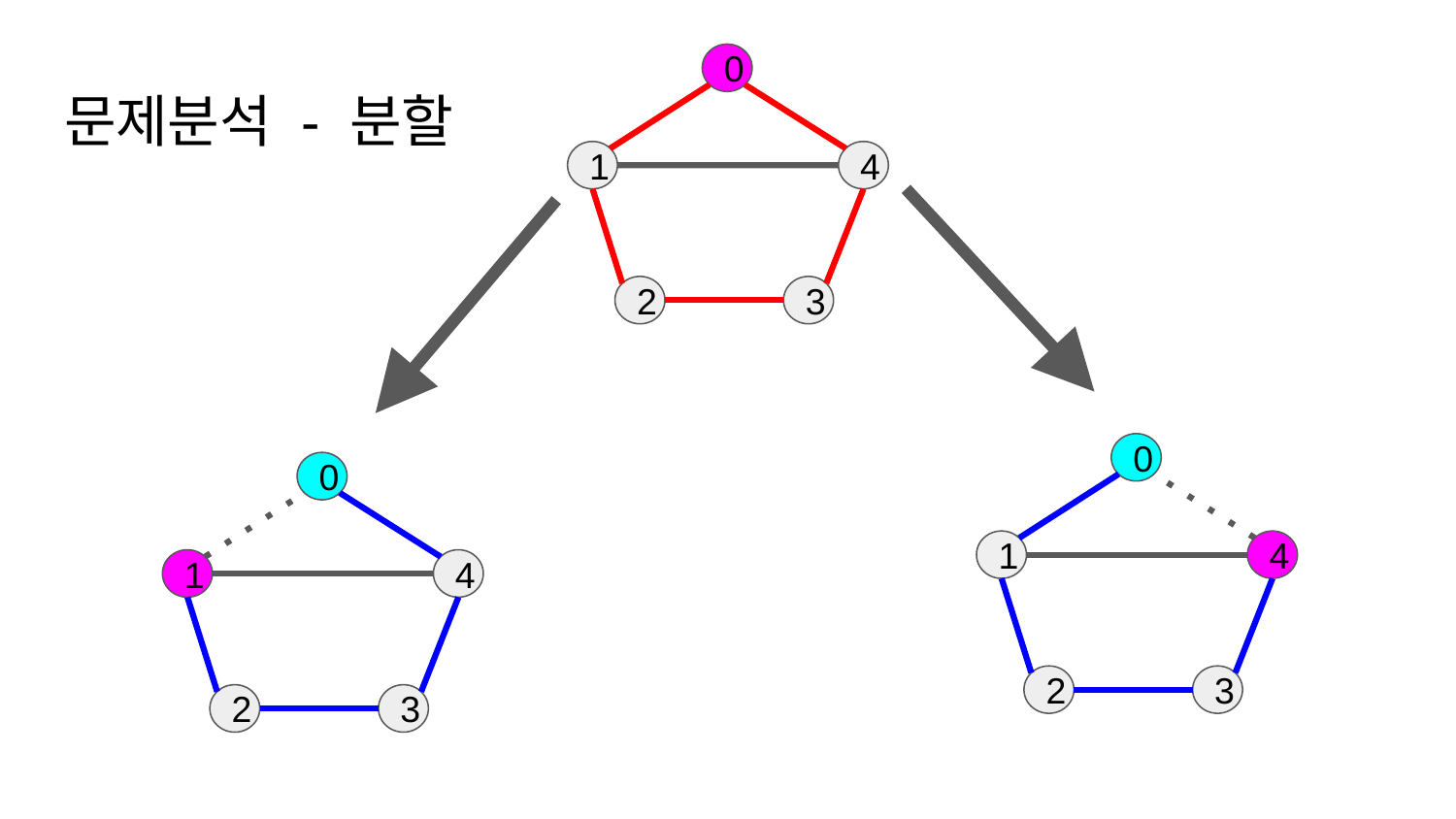

0
# 문제분석 - 분할
1
4
2
3
0
0
1
4
1
4
2
3
2
3